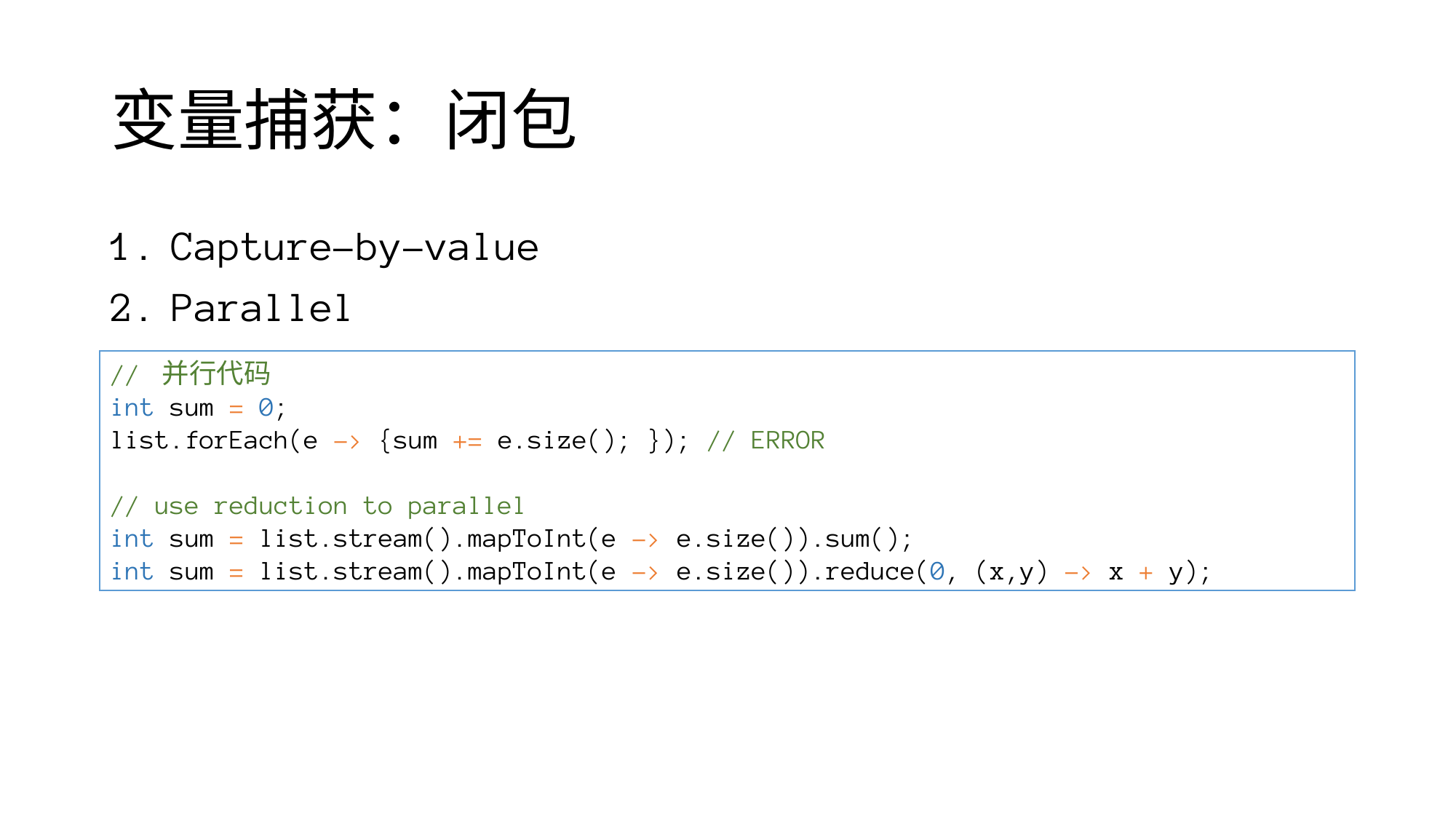

# 变量捕获：闭包
Capture-by-value
Parallel

// 并行代码
int sum = 0;
list.forEach(e -> {sum += e.size(); }); // ERROR

// use reduction to parallel
int sum = list.stream().mapToInt(e -> e.size()).sum();
int sum = list.stream().mapToInt(e -> e.size()).reduce(0, (x,y) -> x + y);